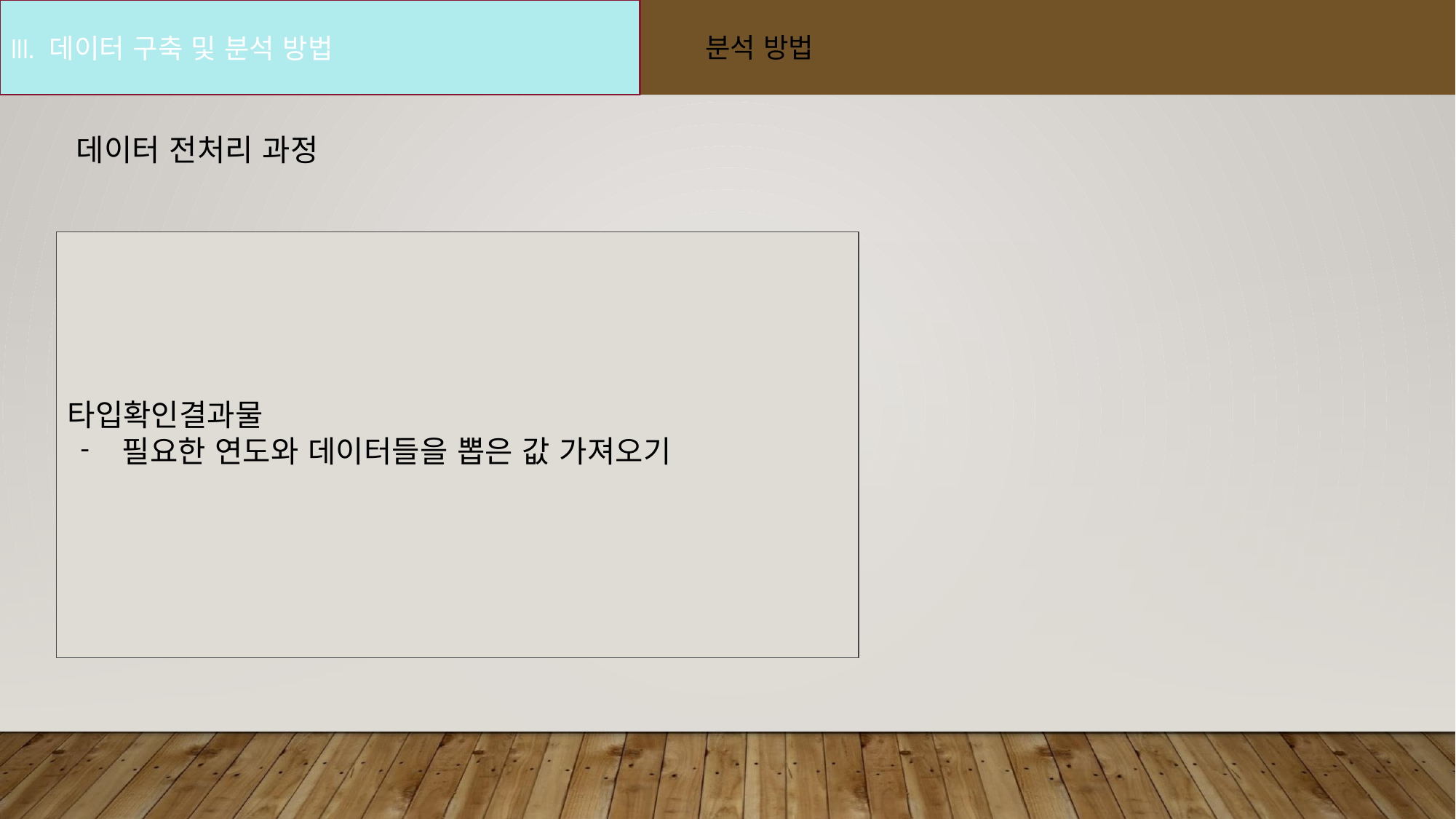

III. 데이터 구축 및 분석 방법
분석 방법
데이터 전처리 과정
타입확인결과물
필요한 연도와 데이터들을 뽑은 값 가져오기